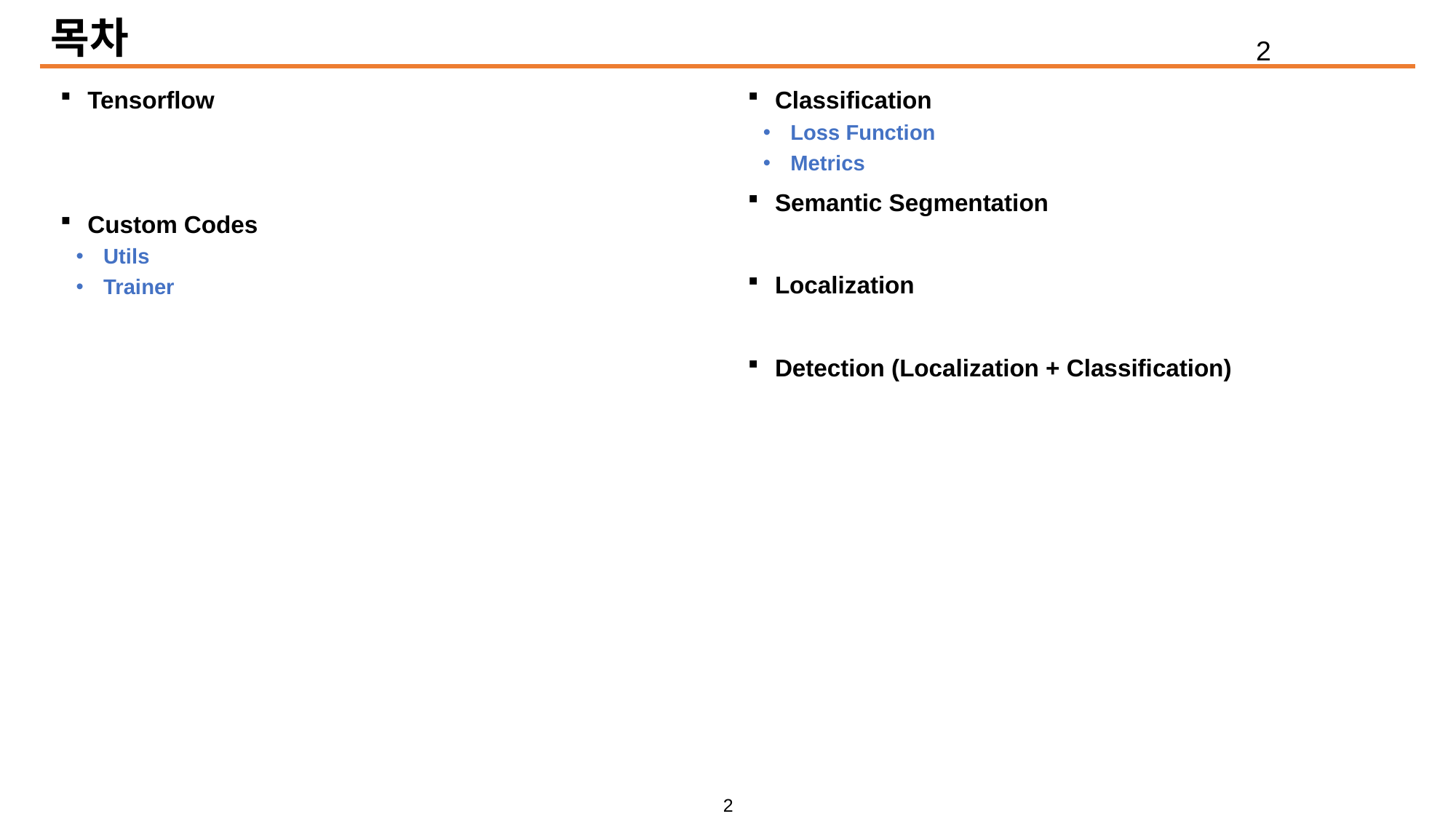

# 목차
2
Tensorflow

Custom Codes
Utils
Trainer
Classification
Loss Function
Metrics
Semantic Segmentation

Localization

Detection (Localization + Classification)